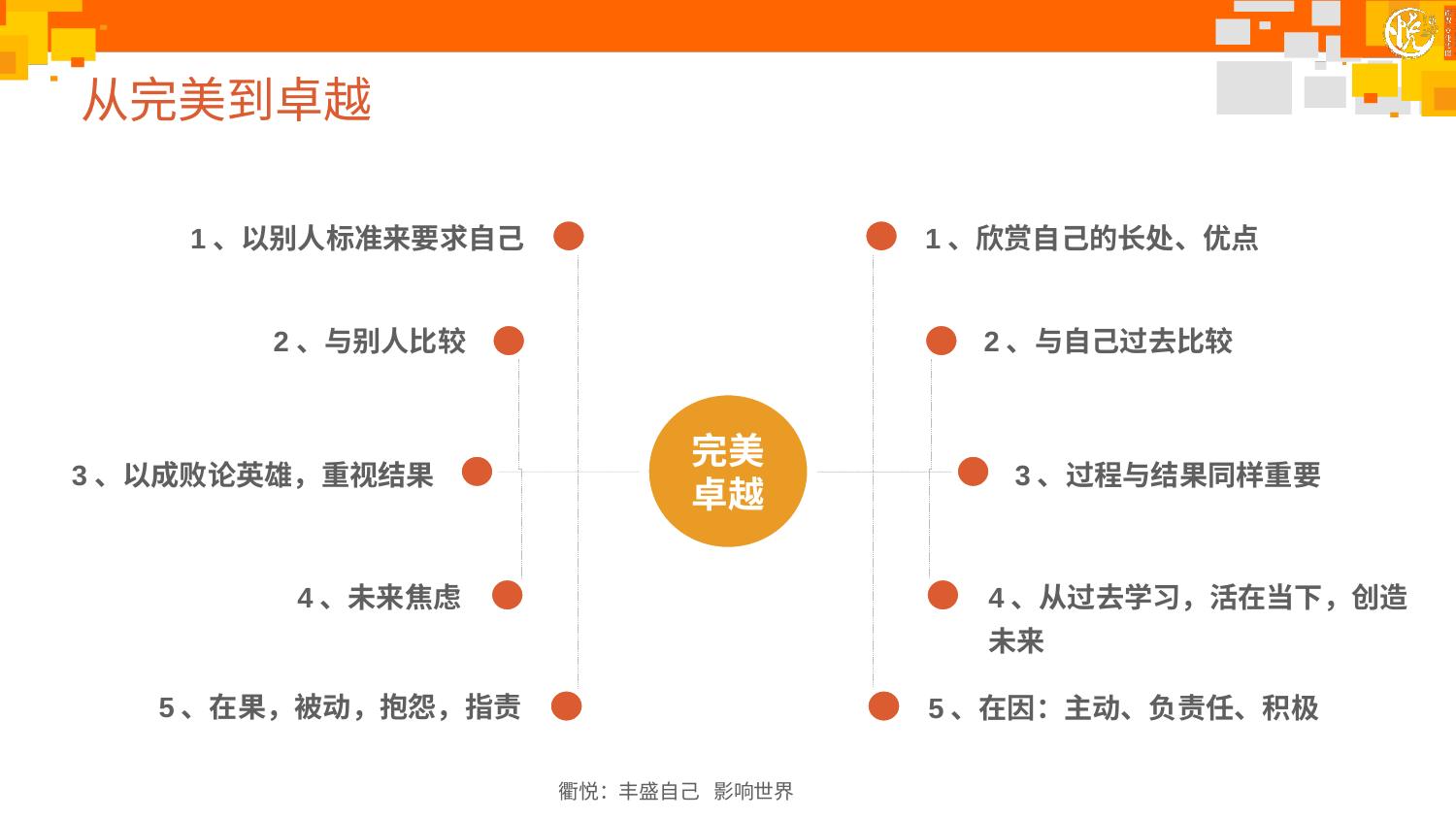

# 从完美到卓越
1、以别人标准来要求自己
1、欣赏自己的长处、优点

2、与别人比较
2、与自己过去比较

完美
卓越
3、以成败论英雄，重视结果
3、过程与结果同样重要

4、未来焦虑
4、从过去学习，活在当下，创造未来

5、在因：主动、负责任、积极
5、在果，被动，抱怨，指责